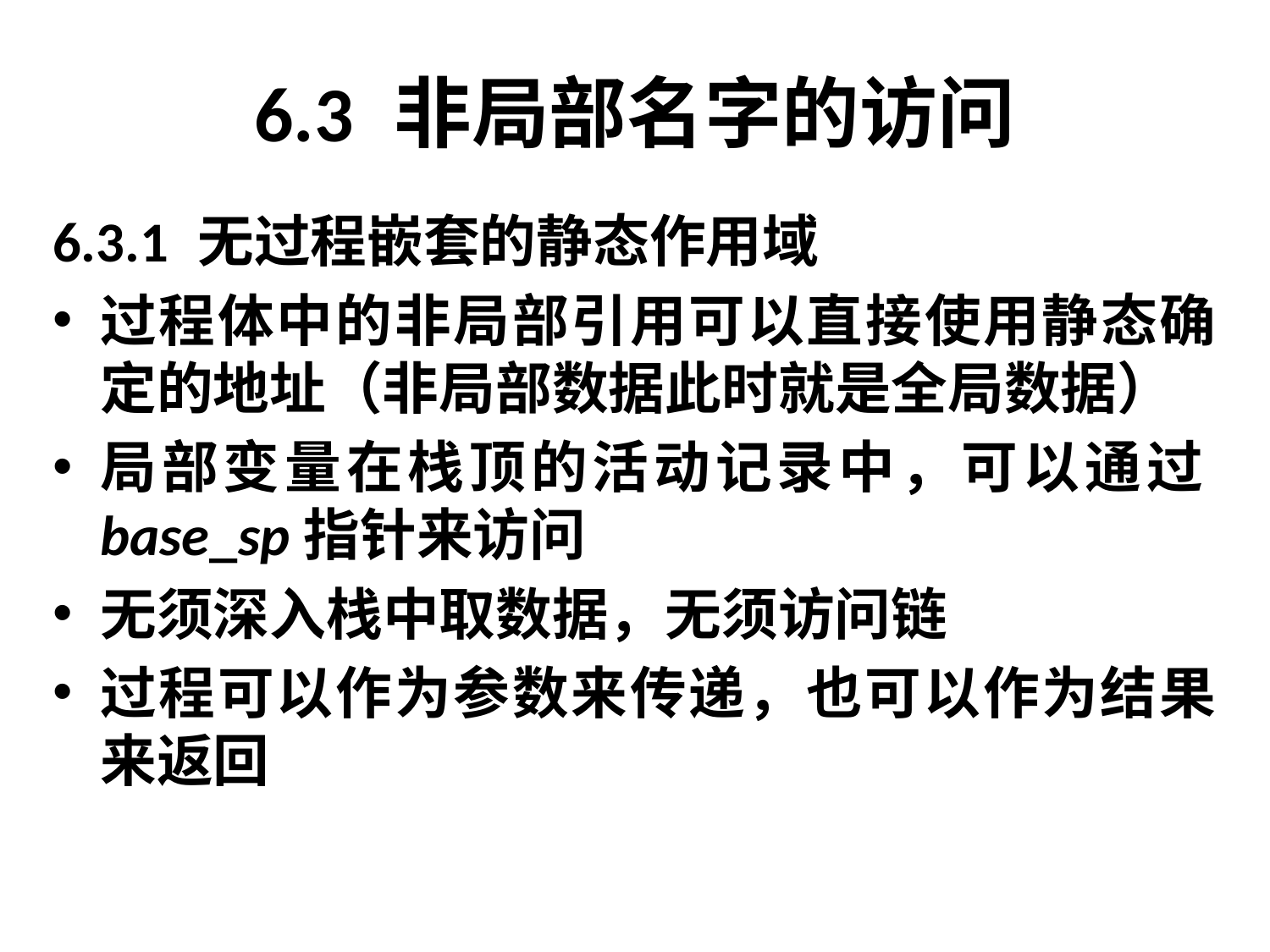

# 6.3 非局部名字的访问
6.3.1 无过程嵌套的静态作用域
过程体中的非局部引用可以直接使用静态确定的地址（非局部数据此时就是全局数据）
局部变量在栈顶的活动记录中，可以通过base_sp指针来访问
无须深入栈中取数据，无须访问链
过程可以作为参数来传递，也可以作为结果来返回